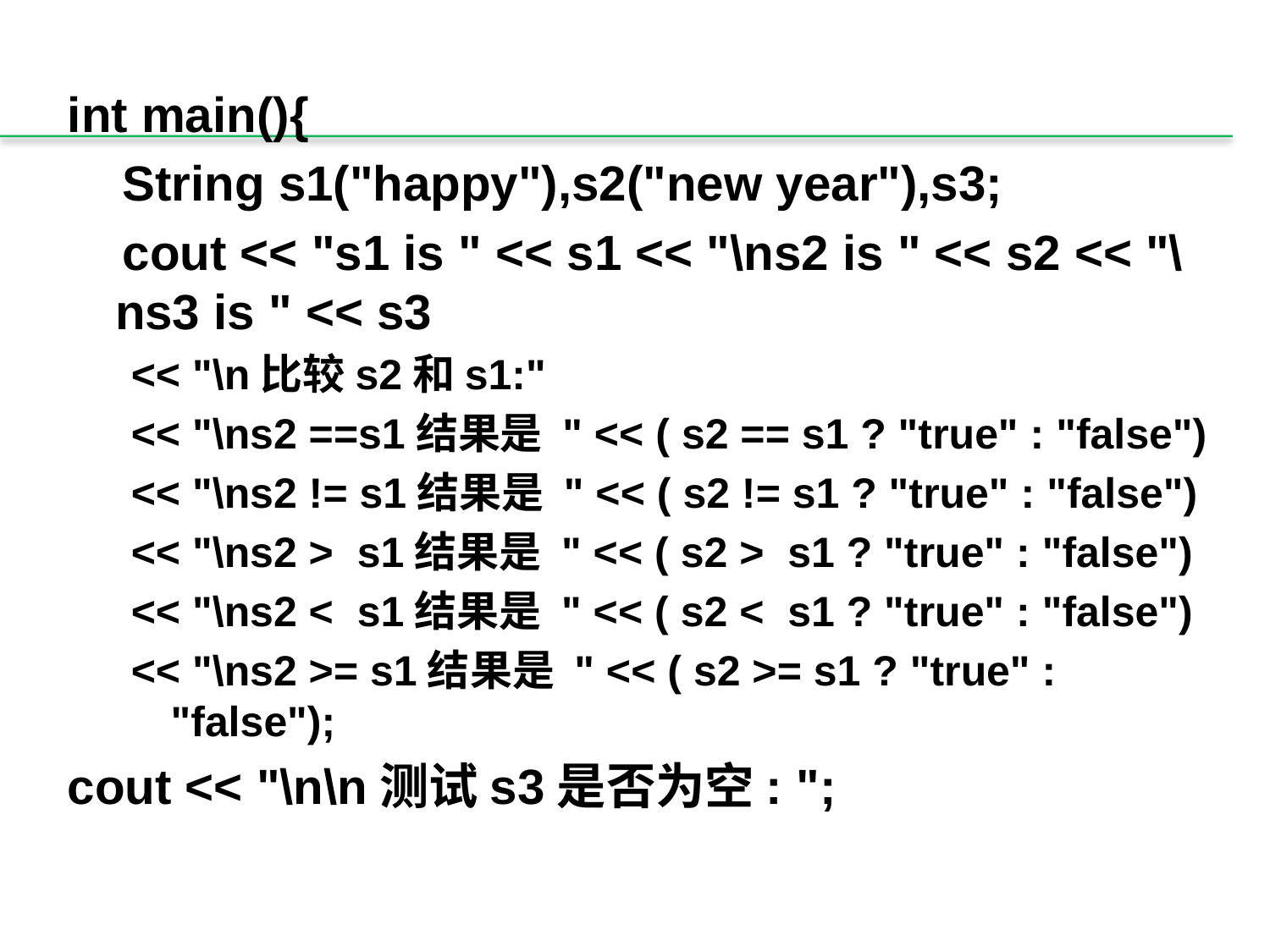

int main(){
    String s1("happy"),s2("new year"),s3;
    cout << "s1 is " << s1 << "\ns2 is " << s2 << "\ns3 is " << s3
<< "\n比较s2和s1:"
<< "\ns2 ==s1结果是 " << ( s2 == s1 ? "true" : "false")
<< "\ns2 != s1结果是 " << ( s2 != s1 ? "true" : "false")
<< "\ns2 >  s1结果是 " << ( s2 >  s1 ? "true" : "false")
<< "\ns2 <  s1结果是 " << ( s2 <  s1 ? "true" : "false")
<< "\ns2 >= s1结果是 " << ( s2 >= s1 ? "true" : "false");
cout << "\n\n测试s3是否为空: ";